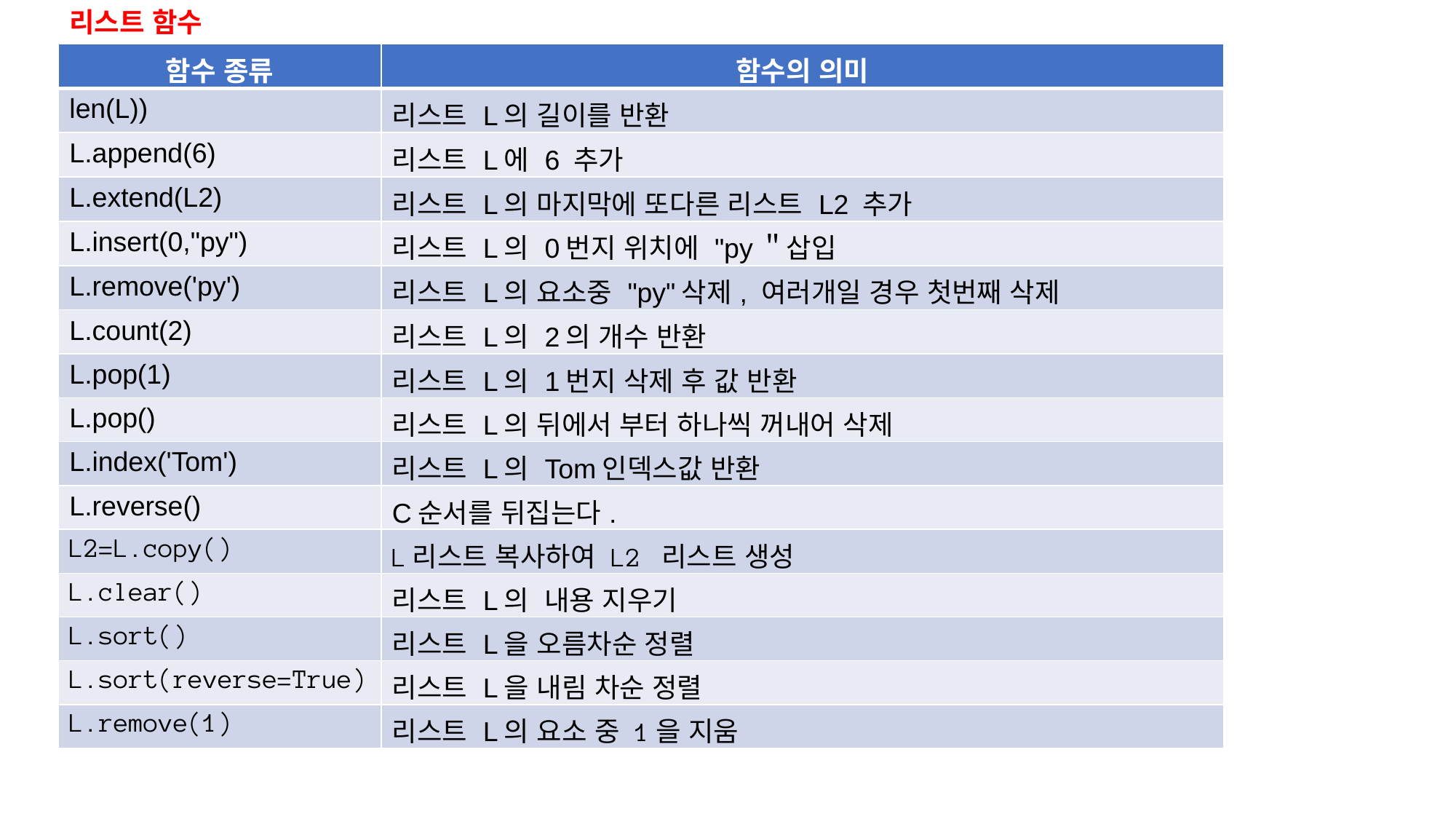

리스트 함수
| 함수 종류 | 함수의 의미 |
| --- | --- |
| len(L)) | 리스트 L의 길이를 반환 |
| L.append(6) | 리스트 L에 6 추가 |
| L.extend(L2) | 리스트 L의 마지막에 또다른 리스트 L2 추가 |
| L.insert(0,"py") | 리스트 L의 0번지 위치에 "py＂삽입 |
| L.remove('py') | 리스트 L의 요소중 "py"삭제, 여러개일 경우 첫번째 삭제 |
| L.count(2) | 리스트 L의 2의 개수 반환 |
| L.pop(1) | 리스트 L의 1번지 삭제 후 값 반환 |
| L.pop() | 리스트 L의 뒤에서 부터 하나씩 꺼내어 삭제 |
| L.index('Tom') | 리스트 L의 Tom인덱스값 반환 |
| L.reverse() | C순서를 뒤집는다. |
| L2=L.copy() | L리스트 복사하여 L2 리스트 생성 |
| L.clear() | 리스트 L의 내용 지우기 |
| L.sort() | 리스트 L을 오름차순 정렬 |
| L.sort(reverse=True) | 리스트 L을 내림 차순 정렬 |
| L.remove(1) | 리스트 L의 요소 중 1을 지움 |